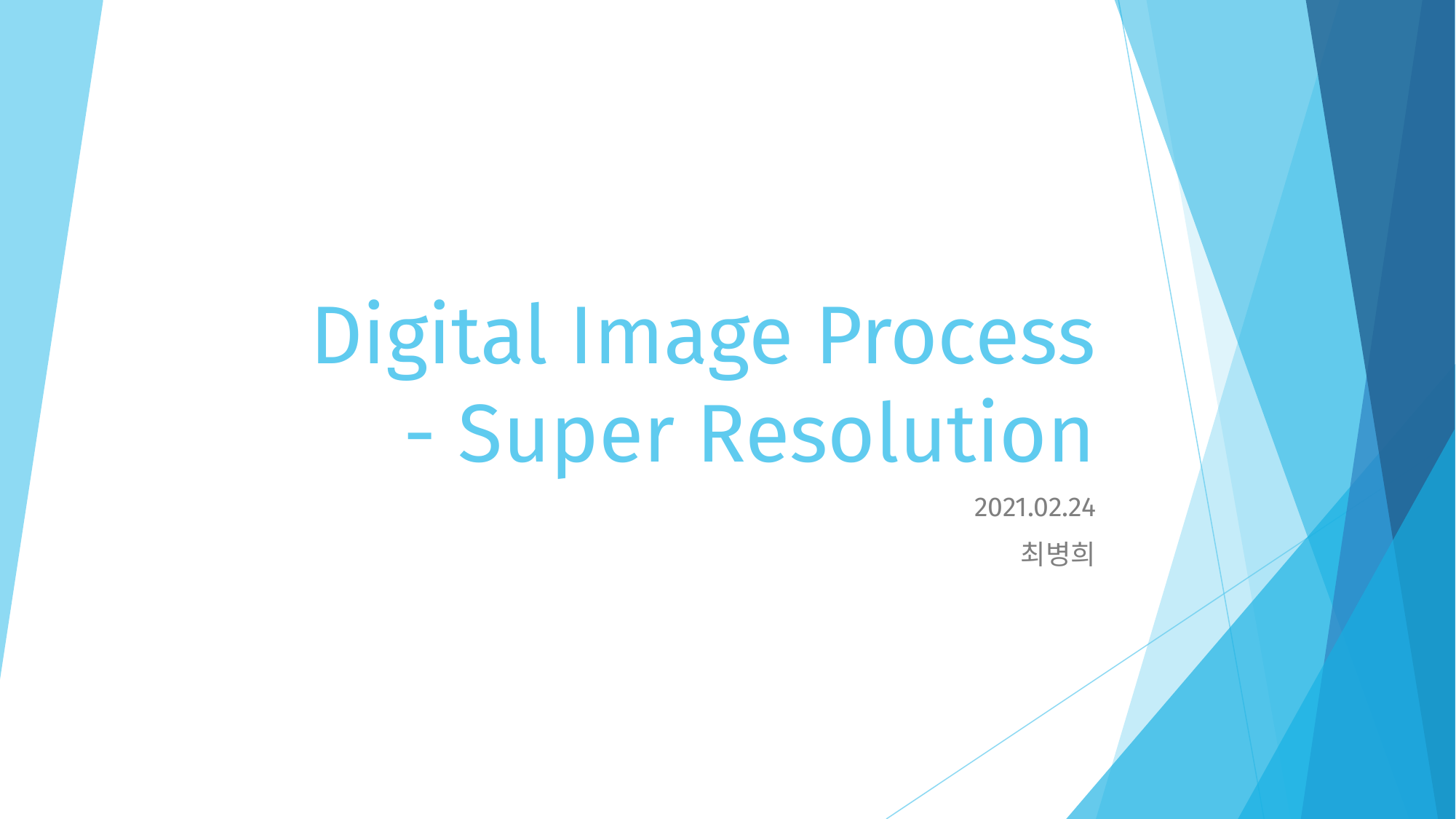

# Digital Image Process - Super Resolution
2021.02.24
최병희